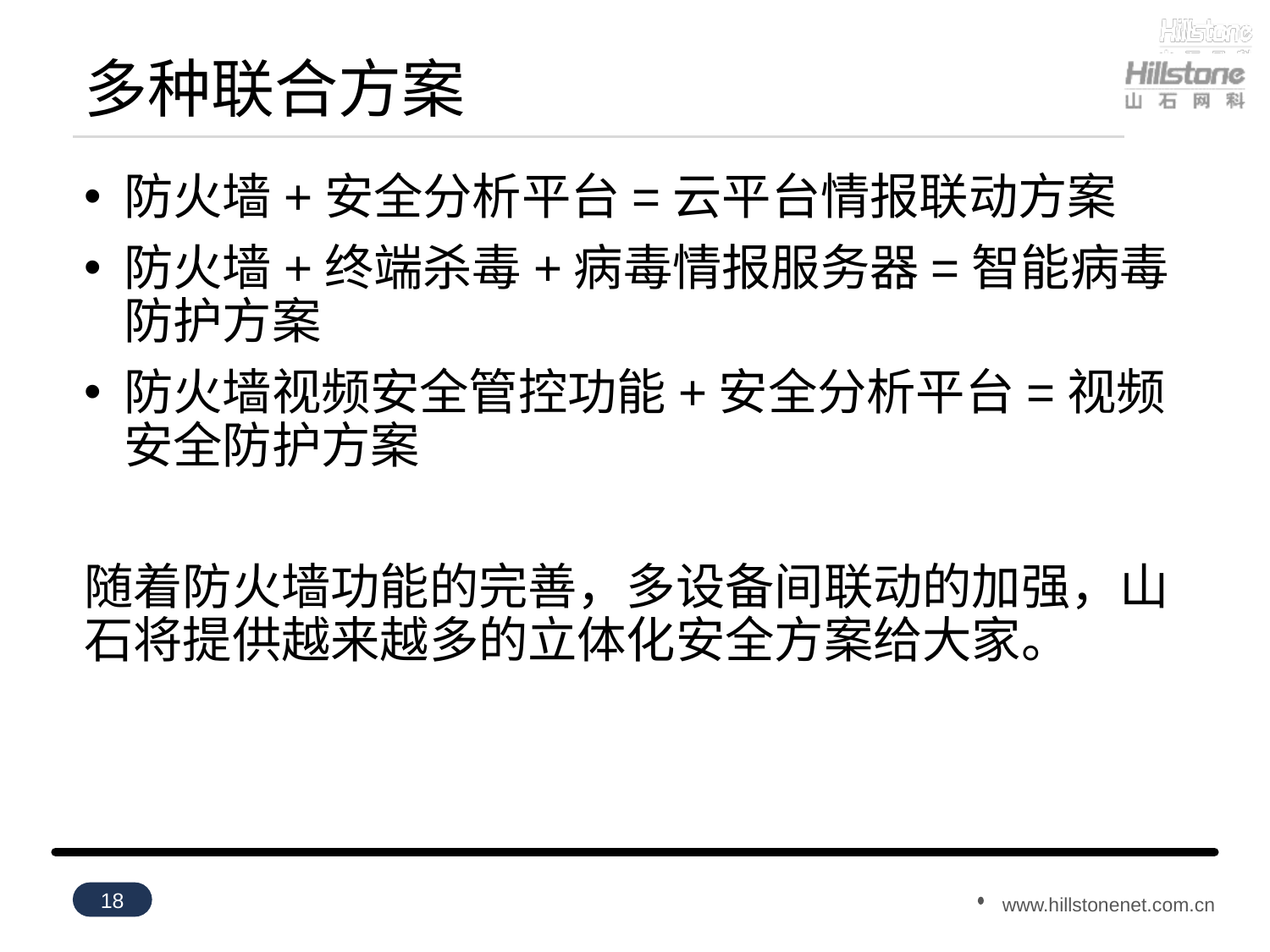

# 多种联合方案
防火墙+安全分析平台=云平台情报联动方案
防火墙+终端杀毒+病毒情报服务器=智能病毒防护方案
防火墙视频安全管控功能+安全分析平台=视频安全防护方案

随着防火墙功能的完善，多设备间联动的加强，山石将提供越来越多的立体化安全方案给大家。